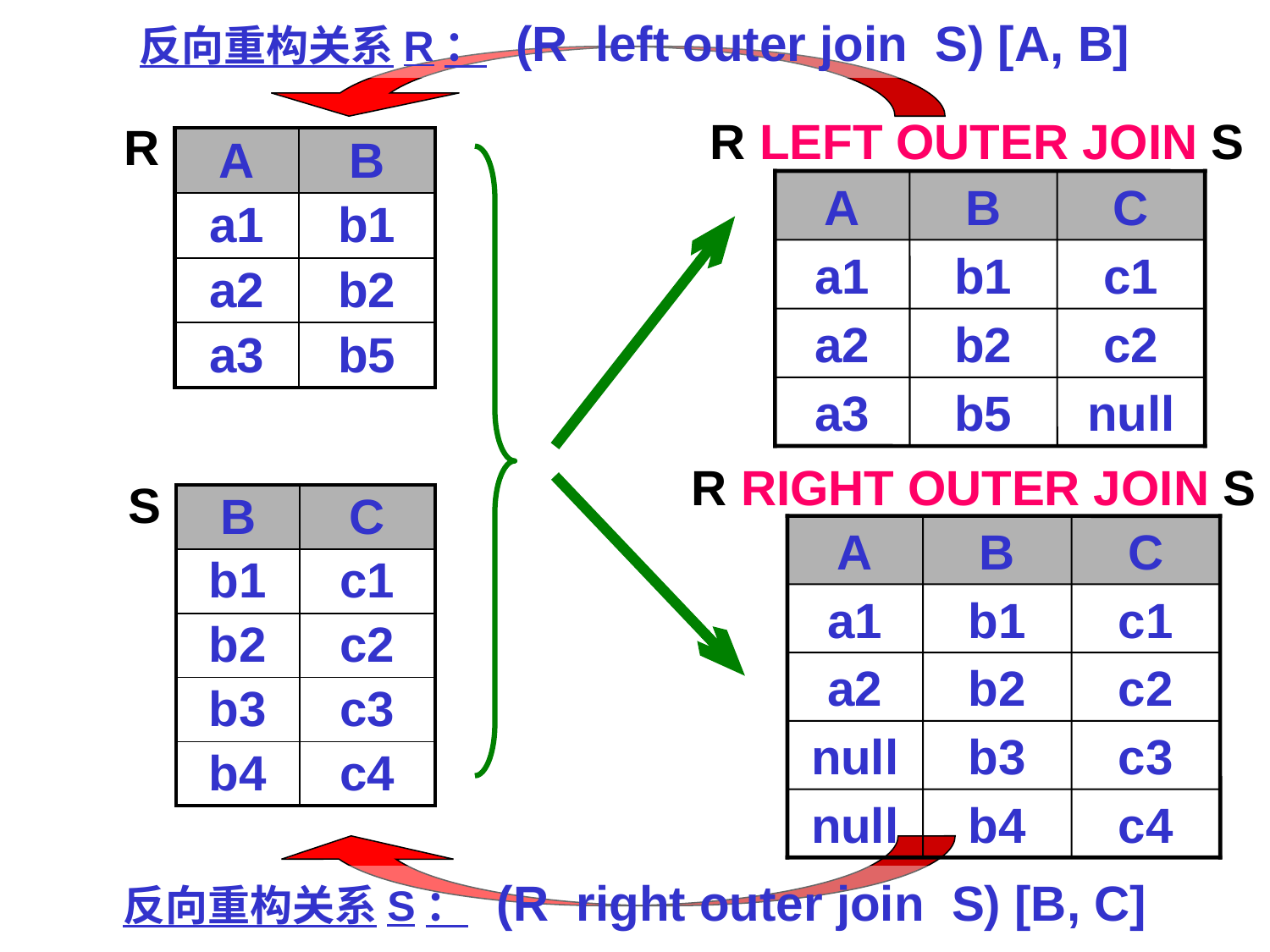

反向重构关系R：  (R  left outer join  S) [A, B]

R LEFT OUTER JOIN S
A

B

C

a1

b1
c1
a2

b2
c2
a3

b5
null

R
| A | B |
| --- | --- |
| a1 | b1 |
| a2 | b2 |
| a3 | b5 |

R RIGHT OUTER JOIN S
A

B

C

a1

b1
c1
a2

b2
c2
null

b3
c3
null

b4
c4

S

| B | C |
| --- | --- |
| b1 | c1 |
| b2 | c2 |
| b3 | c3 |
| b4 | c4 |

反向重构关系S：  (R  right outer join  S) [B, C]

Database Principles & Programming
180